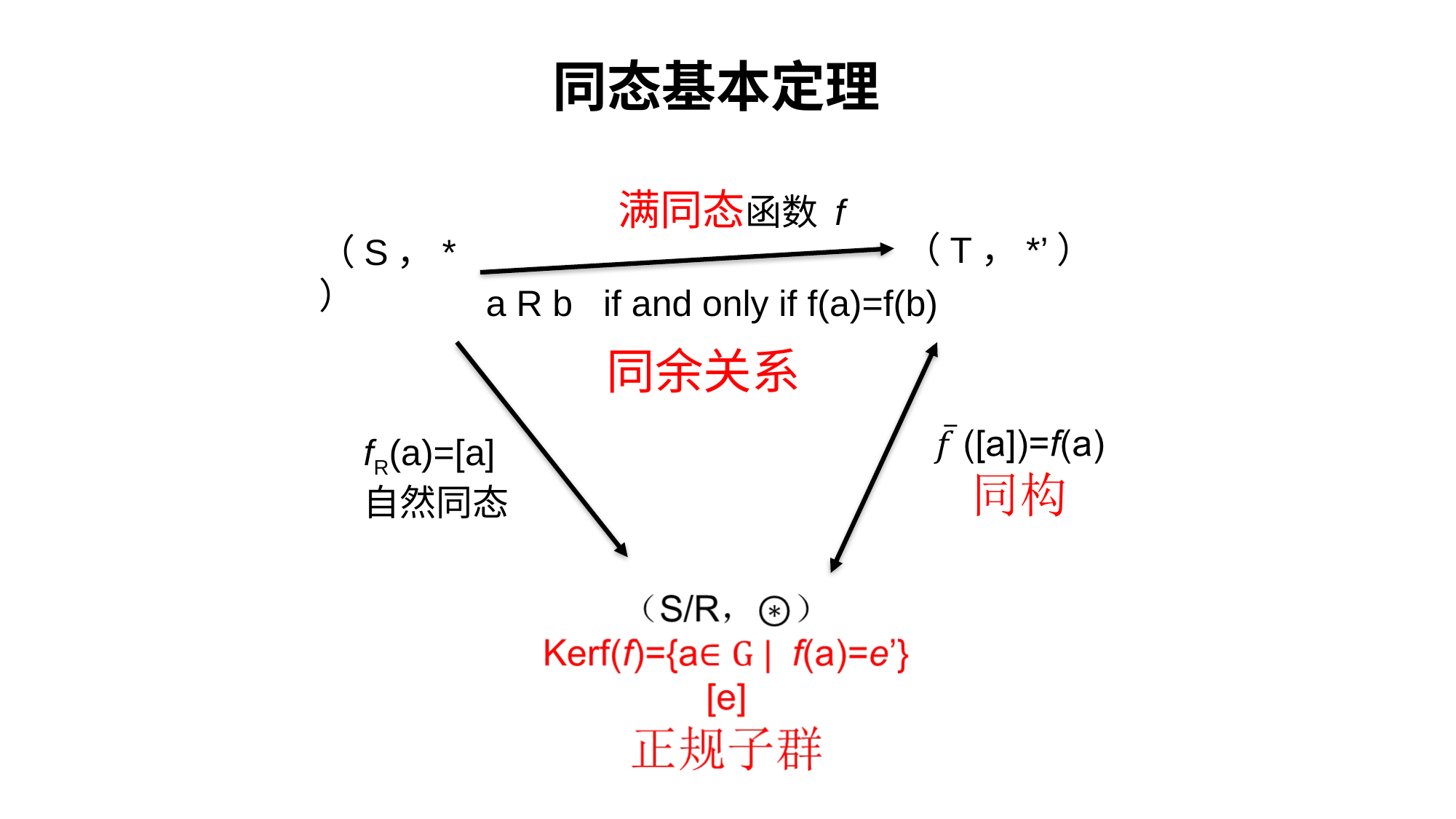

同态基本定理
满同态函数 f
（T，*’）
（S，*）
a R b   if and only if f(a)=f(b)
同余关系

fR(a)=[a]
自然同态